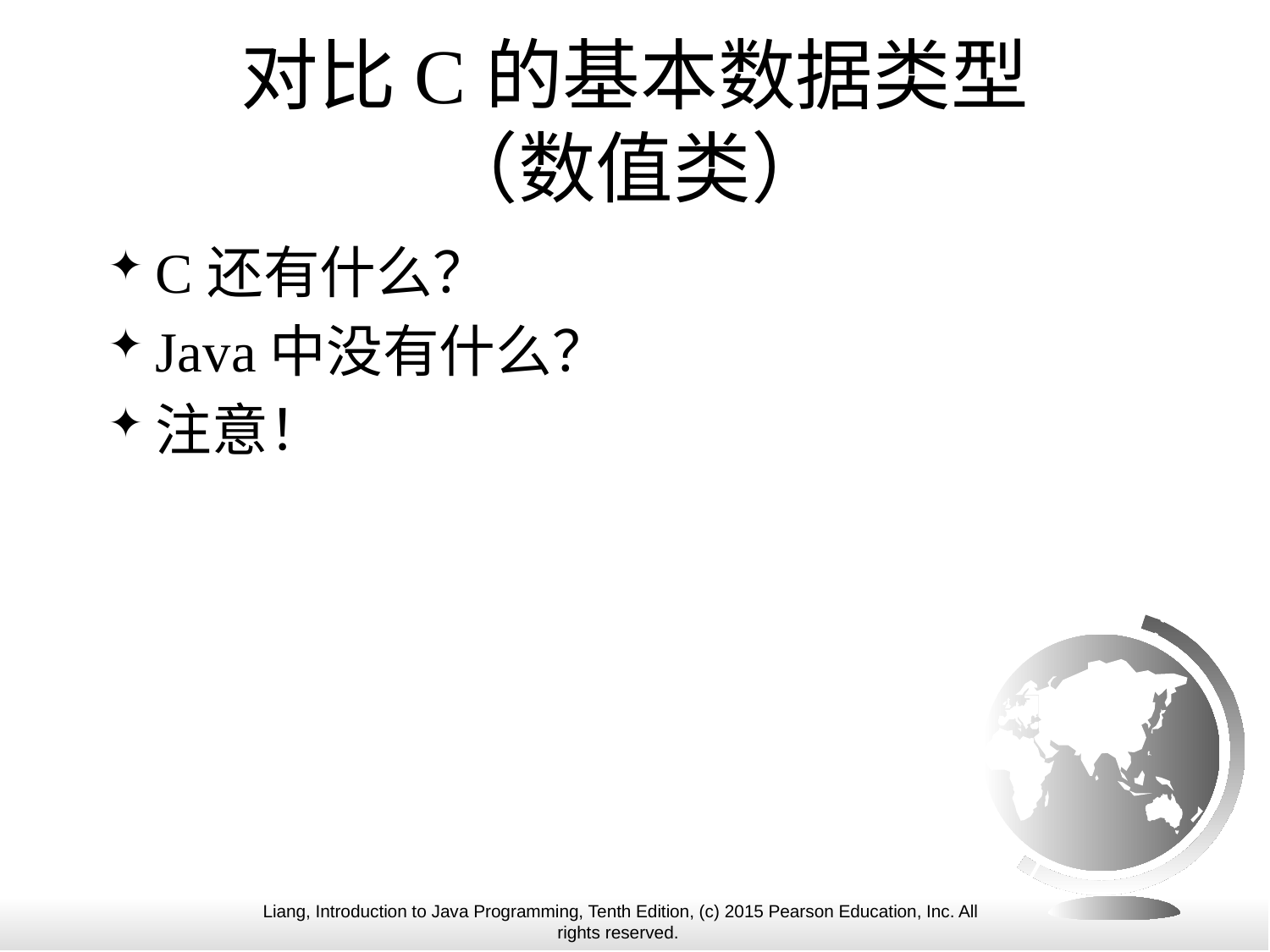

# 对比C的基本数据类型 （数值类）
C还有什么？
Java中没有什么？
注意！
17